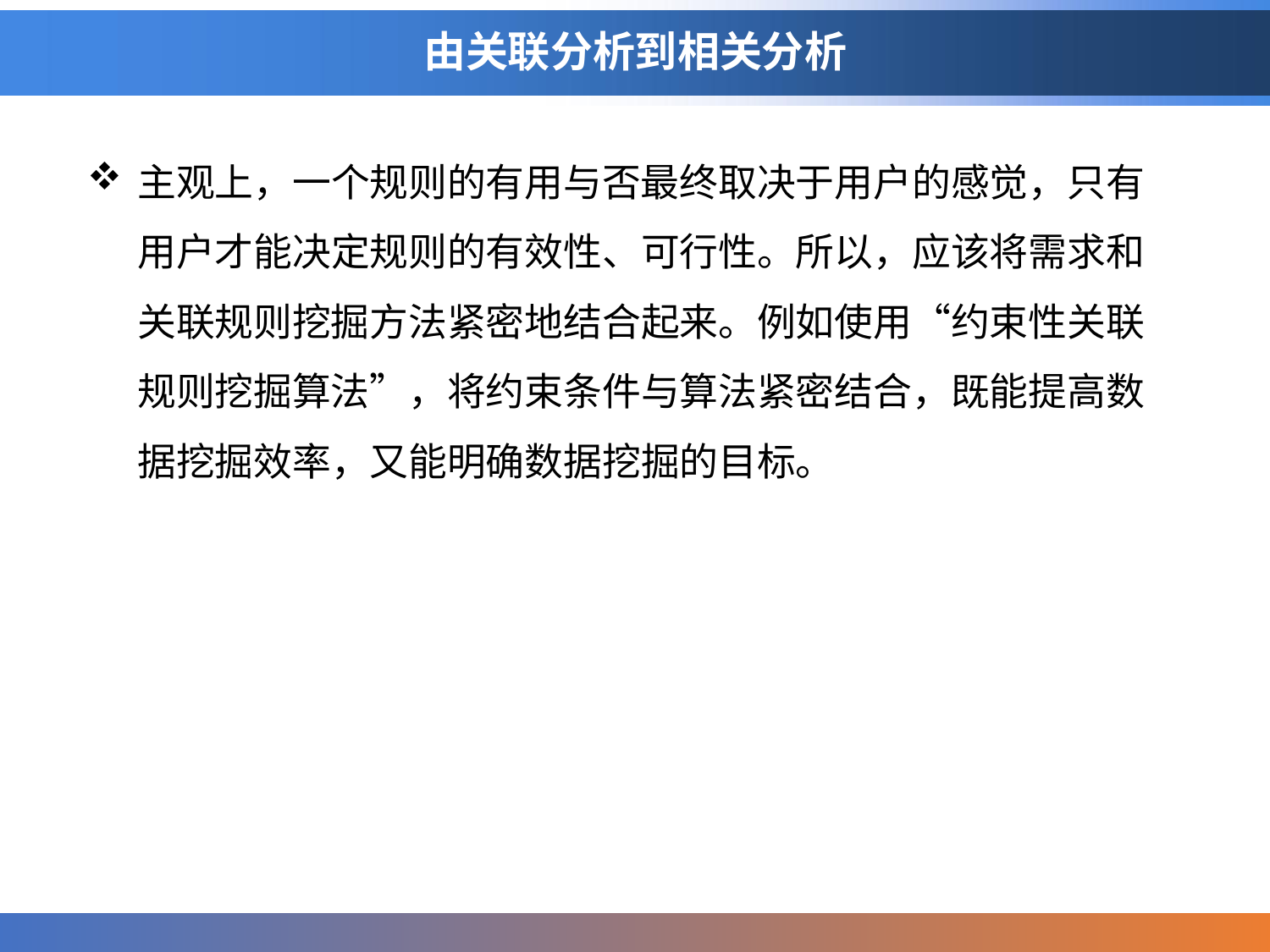

# 由关联分析到相关分析
主观上，一个规则的有用与否最终取决于用户的感觉，只有用户才能决定规则的有效性、可行性。所以，应该将需求和关联规则挖掘方法紧密地结合起来。例如使用“约束性关联规则挖掘算法”，将约束条件与算法紧密结合，既能提高数据挖掘效率，又能明确数据挖掘的目标。